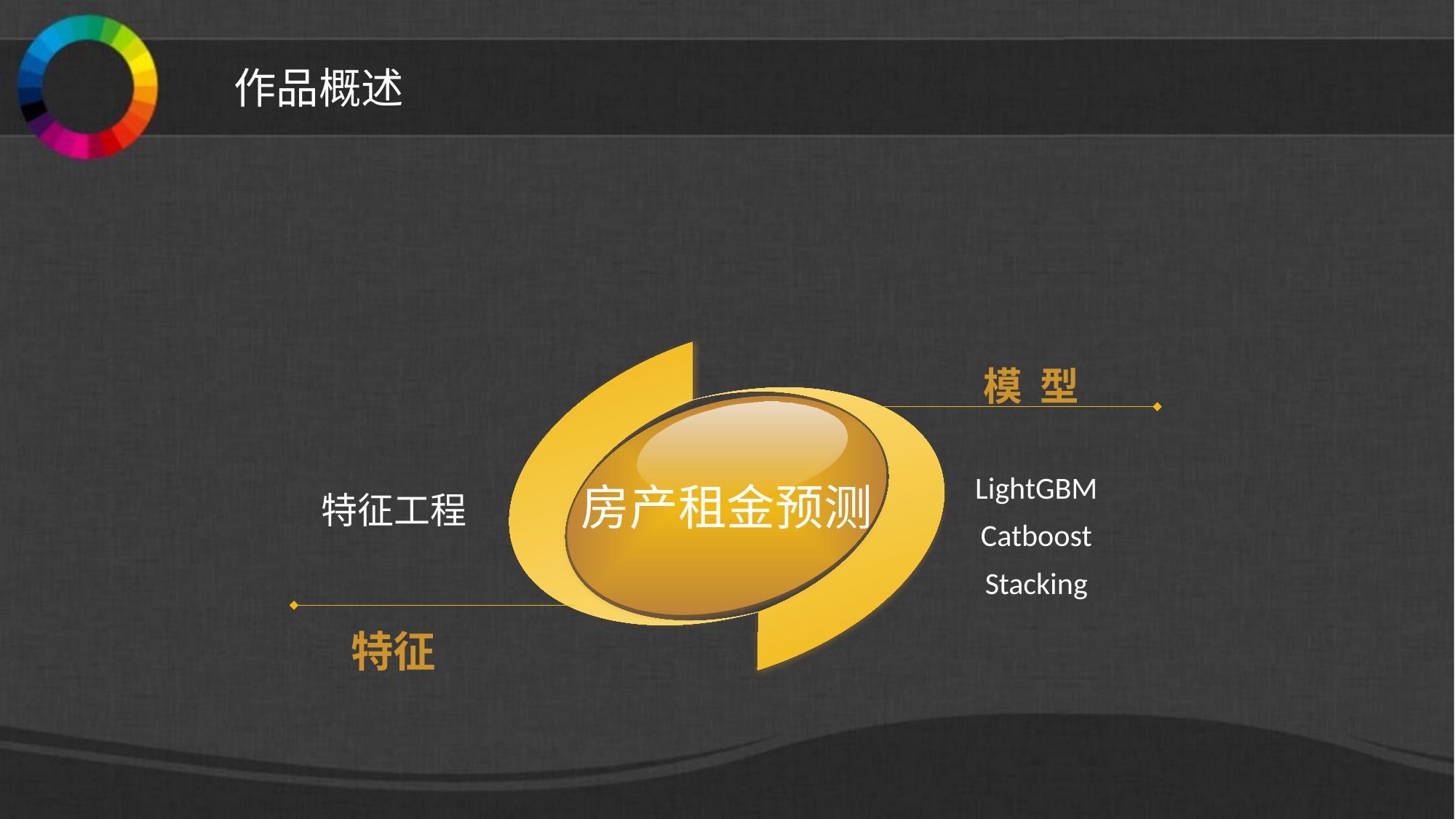

# 作品概述
模  型

房产租金预测

特征工程

LightGBM
Catboost
Stacking
特征